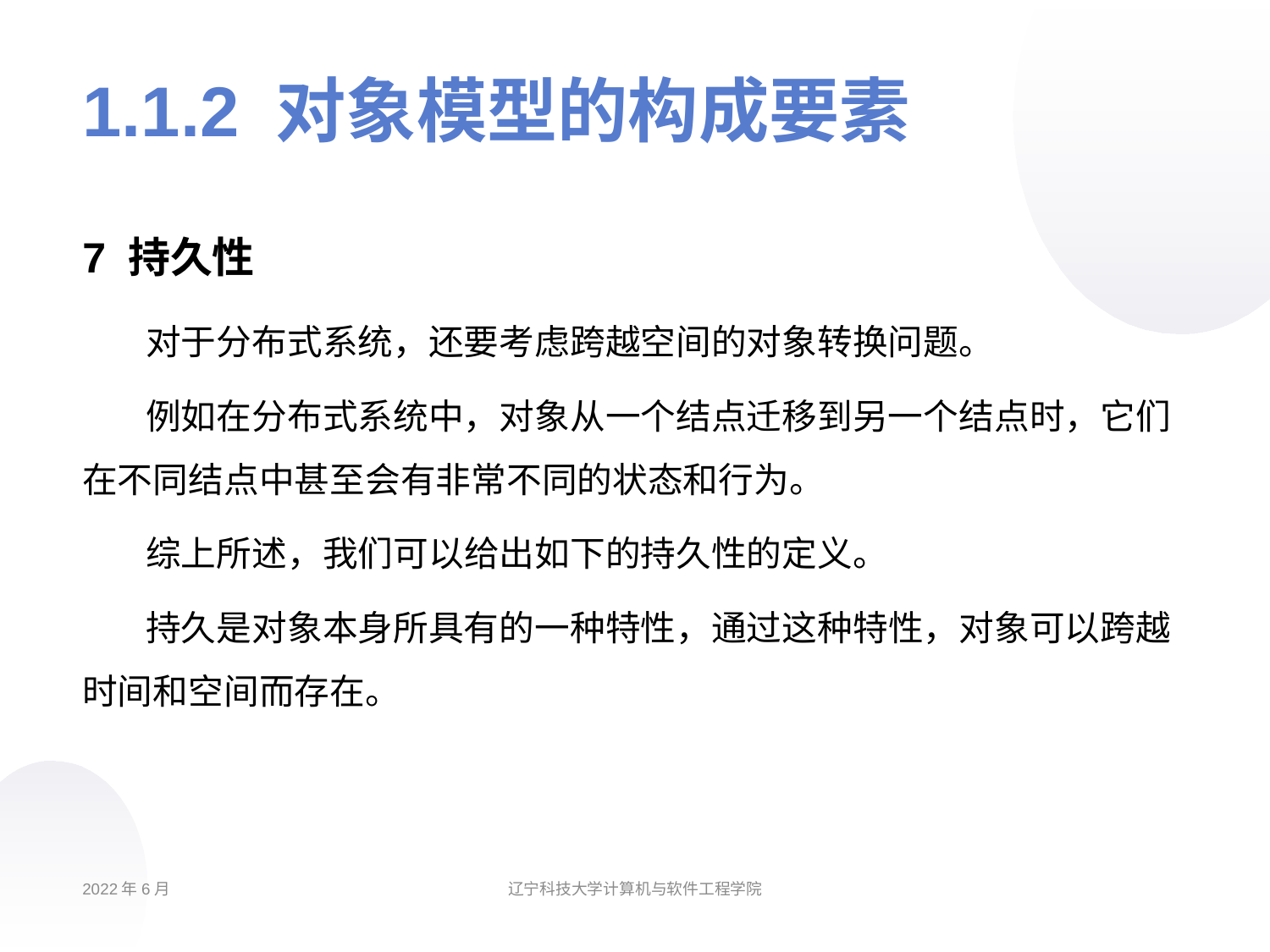

# 1.1.2 对象模型的构成要素
7 持久性
对于分布式系统，还要考虑跨越空间的对象转换问题。
例如在分布式系统中，对象从一个结点迁移到另一个结点时，它们在不同结点中甚至会有非常不同的状态和行为。
综上所述，我们可以给出如下的持久性的定义。
持久是对象本身所具有的一种特性，通过这种特性，对象可以跨越时间和空间而存在。

2022年6月
辽宁科技大学计算机与软件工程学院
70